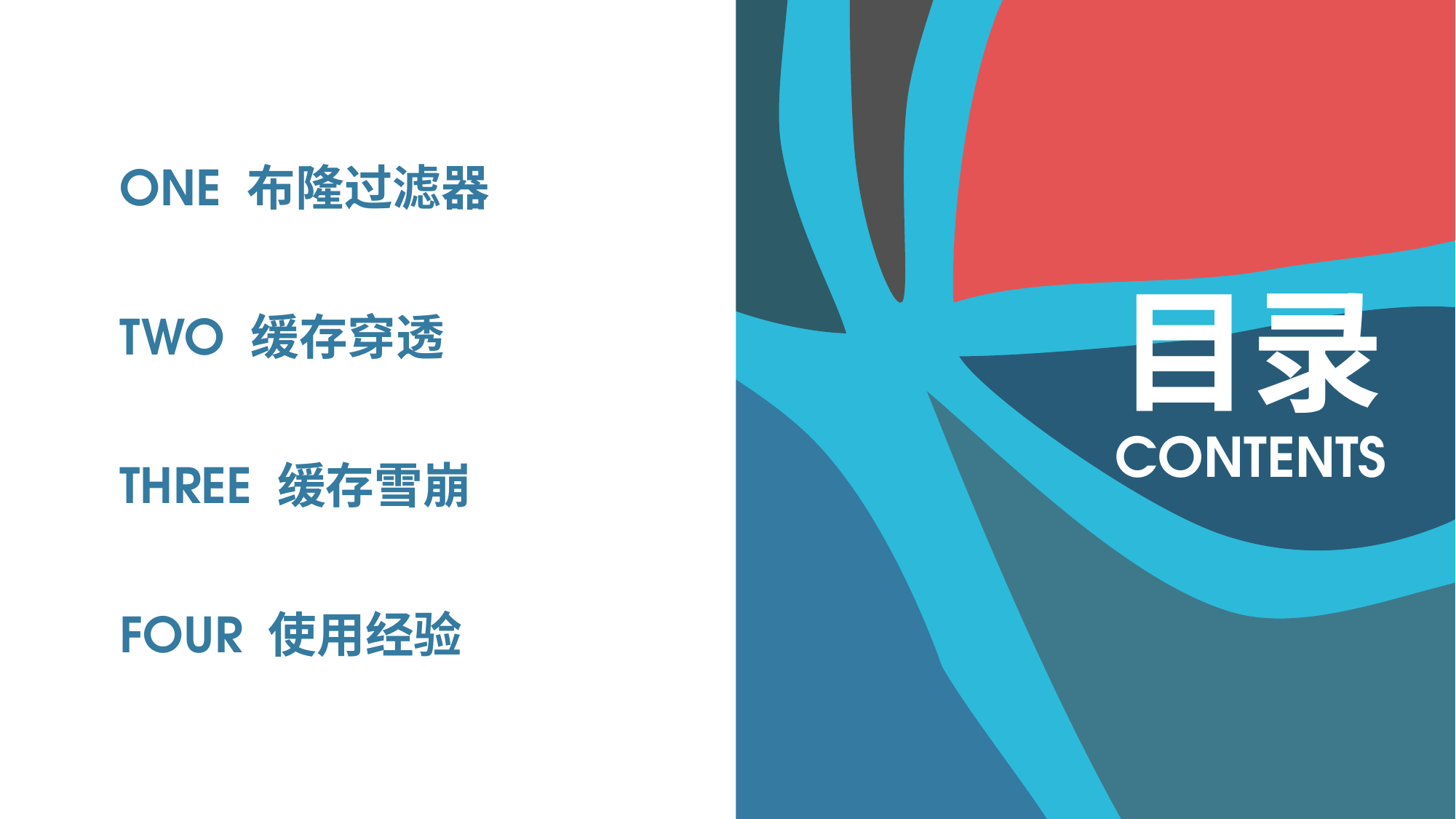

ONE 布隆过滤器
目录
TWO 缓存穿透
CONTENTS
THREE 缓存雪崩
FOUR 使用经验